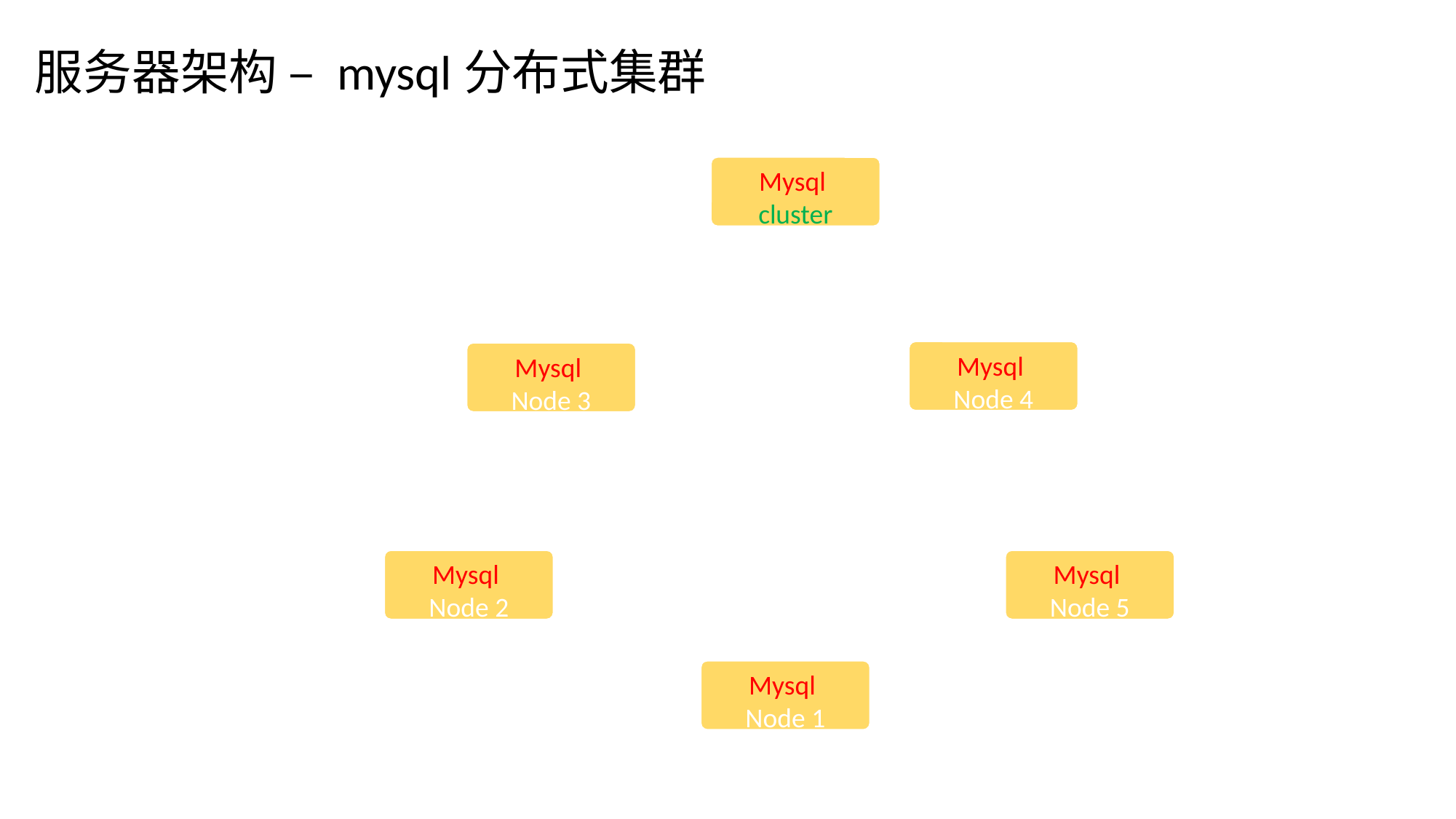

# 服务器架构 – mysql分布式集群
Mysql
cluster
Mysql
Node 4
Mysql
Node 3
Mysql
Node 2
Mysql
Node 5
Mysql
Node 1